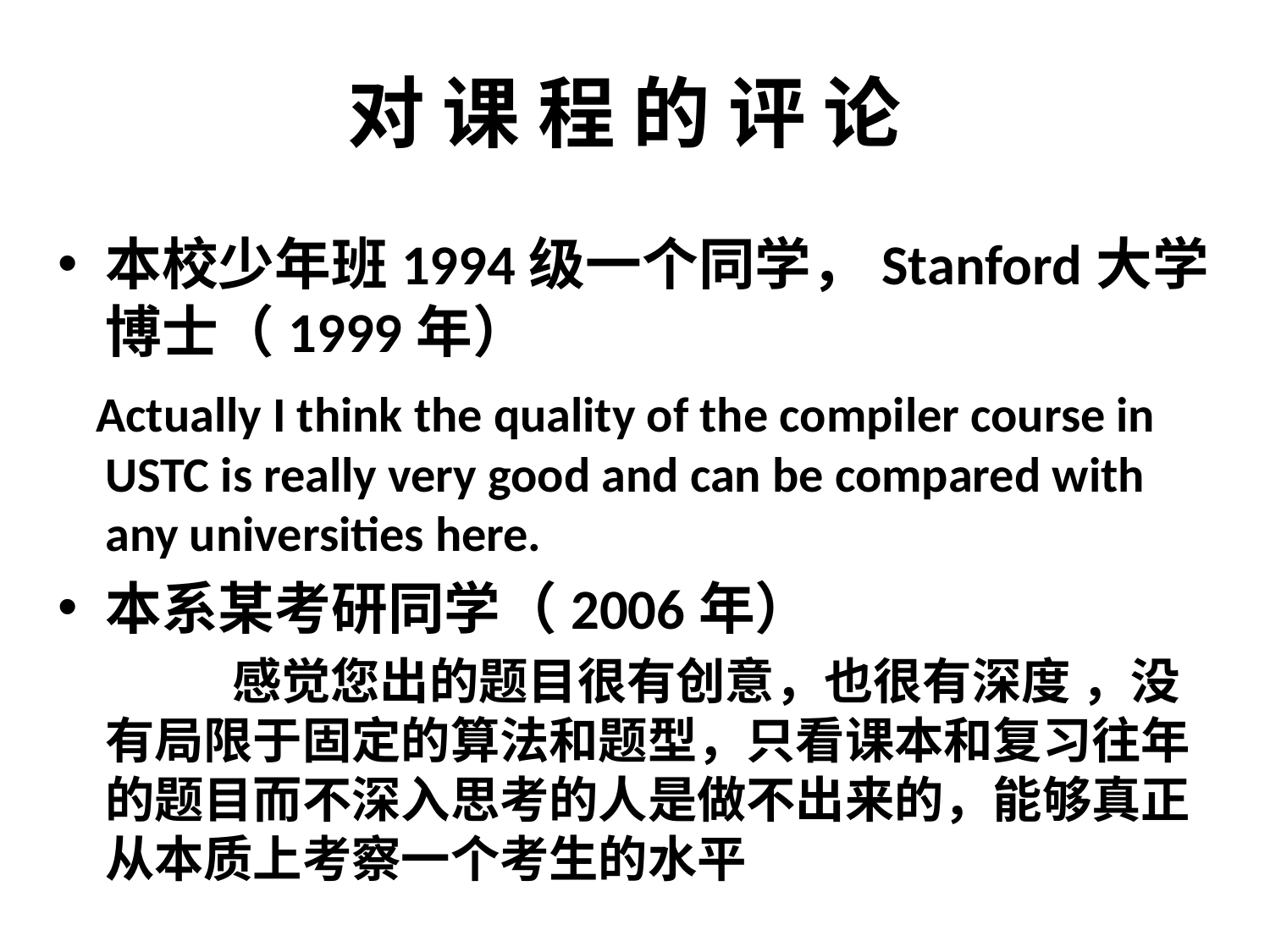

# 对 课 程 的 评 论
本校少年班1994级一个同学，Stanford大学博士（1999年）
   Actually I think the quality of the compiler course in USTC is really very good and can be compared with any universities here.
本系某考研同学（2006年）
		感觉您出的题目很有创意，也很有深度 ，没有局限于固定的算法和题型，只看课本和复习往年的题目而不深入思考的人是做不出来的，能够真正从本质上考察一个考生的水平